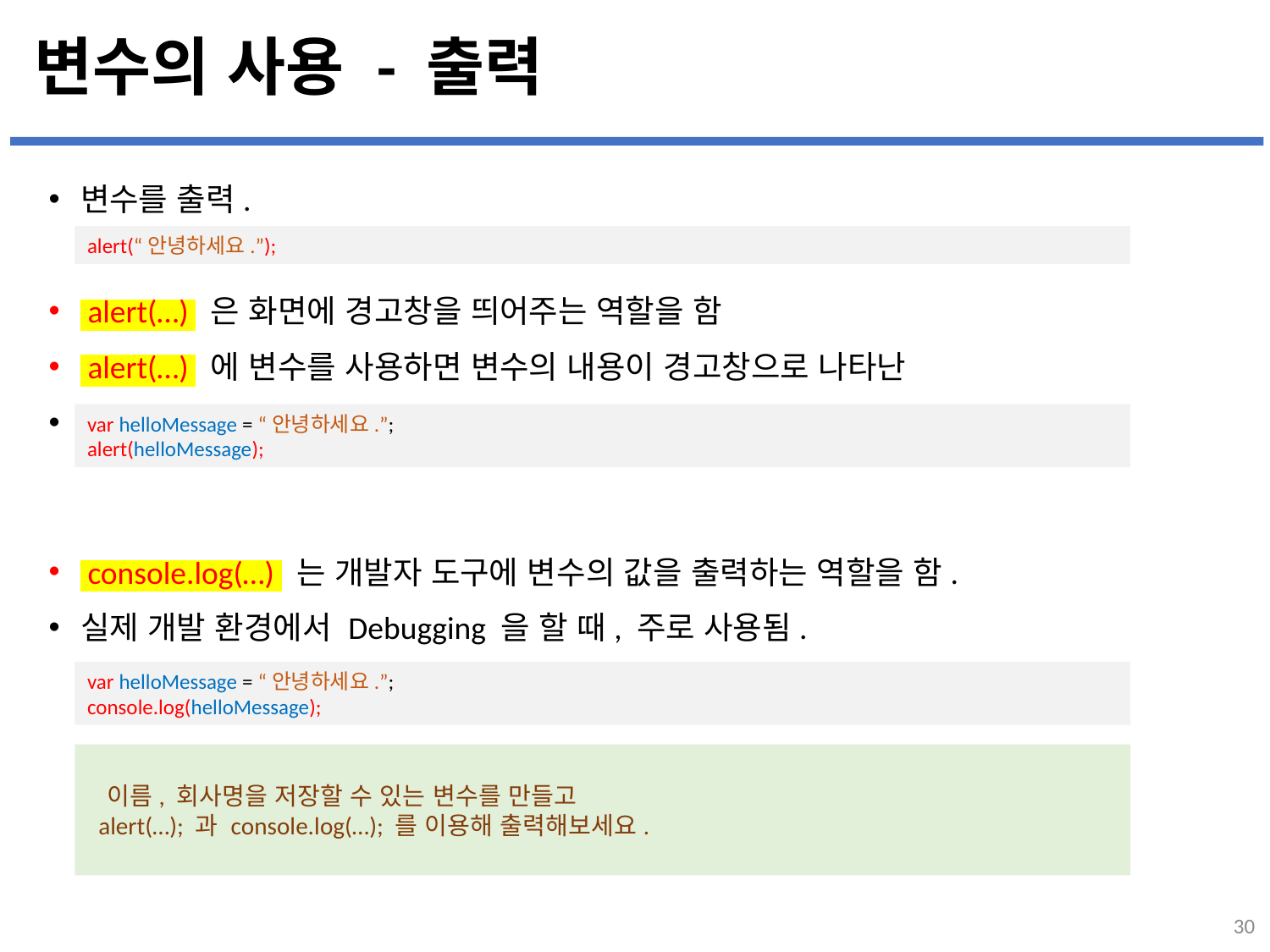

# 변수의 사용 - 출력
변수를 출력.

 alert(…)  은 화면에 경고창을 띄어주는 역할을 함
 alert(…)  에 변수를 사용하면 변수의 내용이 경고창으로 나타난
다.

 console.log(…)  는 개발자 도구에 변수의 값을 출력하는 역할을 함.
실제 개발 환경에서 Debugging 을 할 때, 주로 사용됨.

alert(“안녕하세요.”);
var helloMessage = “안녕하세요.”;
alert(helloMessage);
var helloMessage = “안녕하세요.”;
console.log(helloMessage);

  이름, 회사명을 저장할 수 있는 변수를 만들고
  alert(…); 과 console.log(…); 를 이용해 출력해보세요.

30